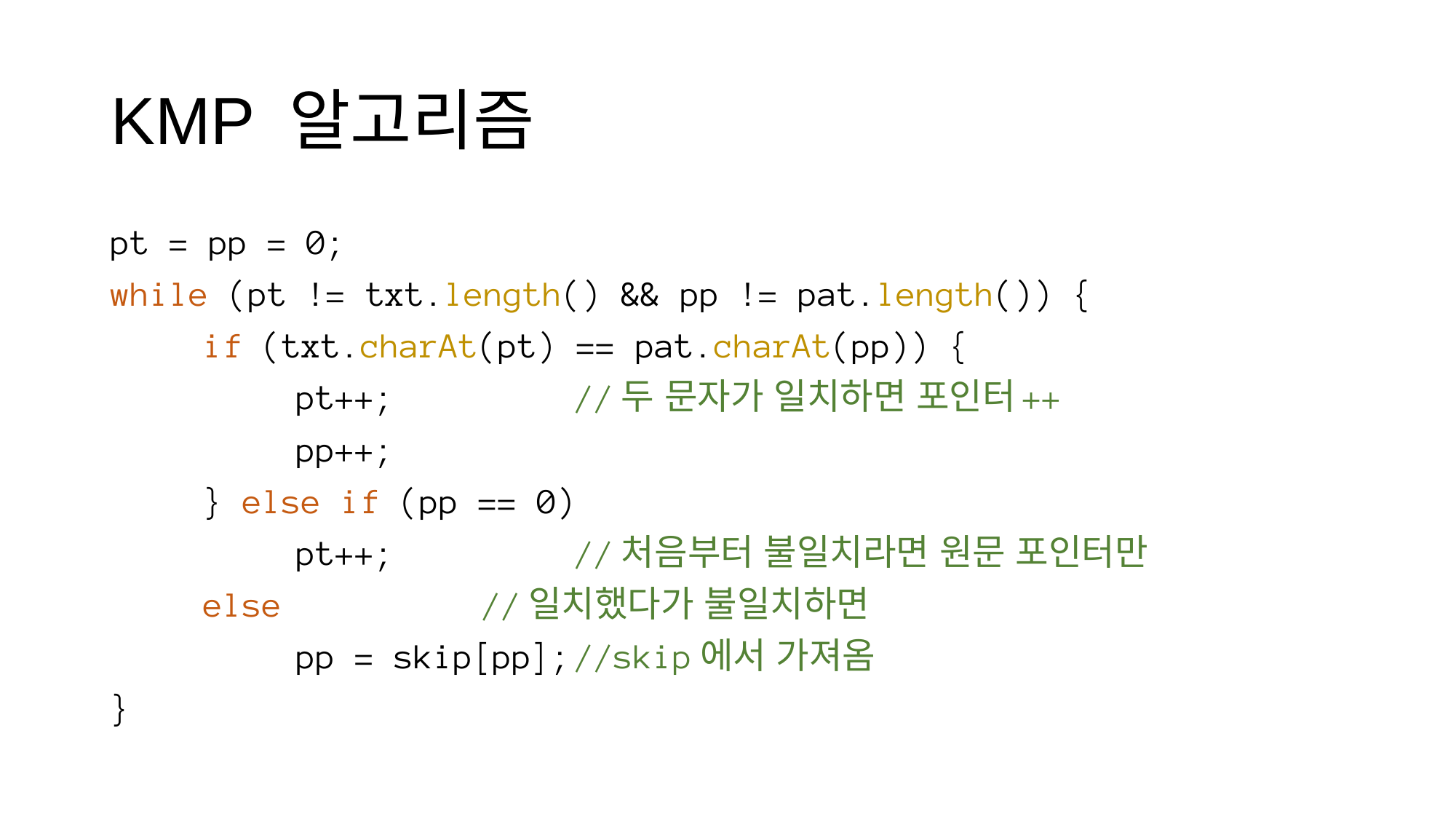

# KMP 알고리즘
pt = pp = 0;
while (pt != txt.length() && pp != pat.length()) {
	if (txt.charAt(pt) == pat.charAt(pp)) {
		pt++;		//두 문자가 일치하면 포인터++
		pp++;
	} else if (pp == 0)
		pt++;		//처음부터 불일치라면 원문 포인터만
	else			//일치했다가 불일치하면
		pp = skip[pp];	//skip에서 가져옴
}